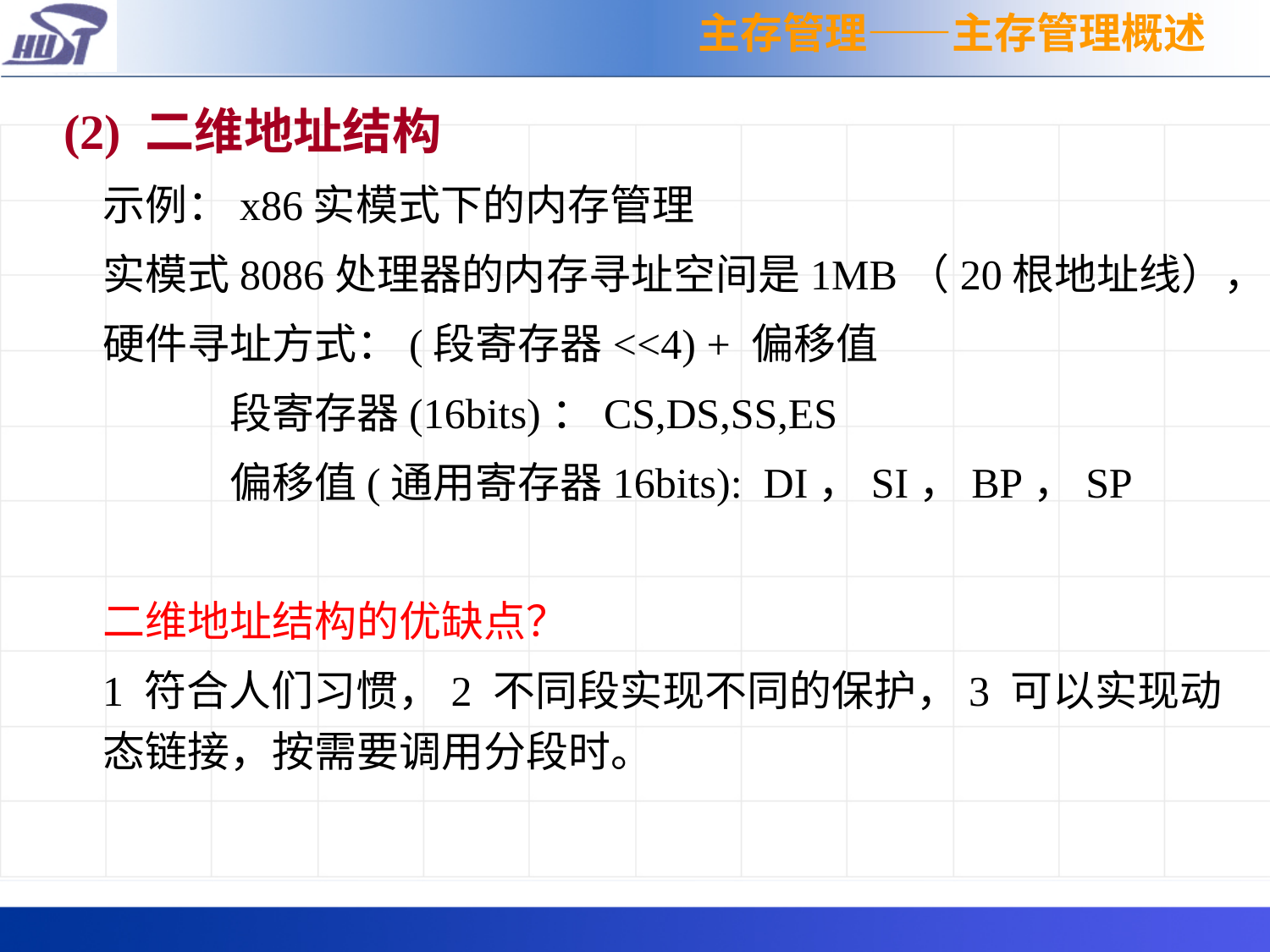

主存管理——主存管理概述
  (2) 二维地址结构
示例：x86实模式下的内存管理
实模式8086处理器的内存寻址空间是1MB（20根地址线），
硬件寻址方式：(段寄存器<<4) + 偏移值
	段寄存器(16bits)：CS,DS,SS,ES
	偏移值(通用寄存器16bits):  DI，SI，BP，SP

二维地址结构的优缺点？
1 符合人们习惯，2 不同段实现不同的保护，3 可以实现动态链接，按需要调用分段时。